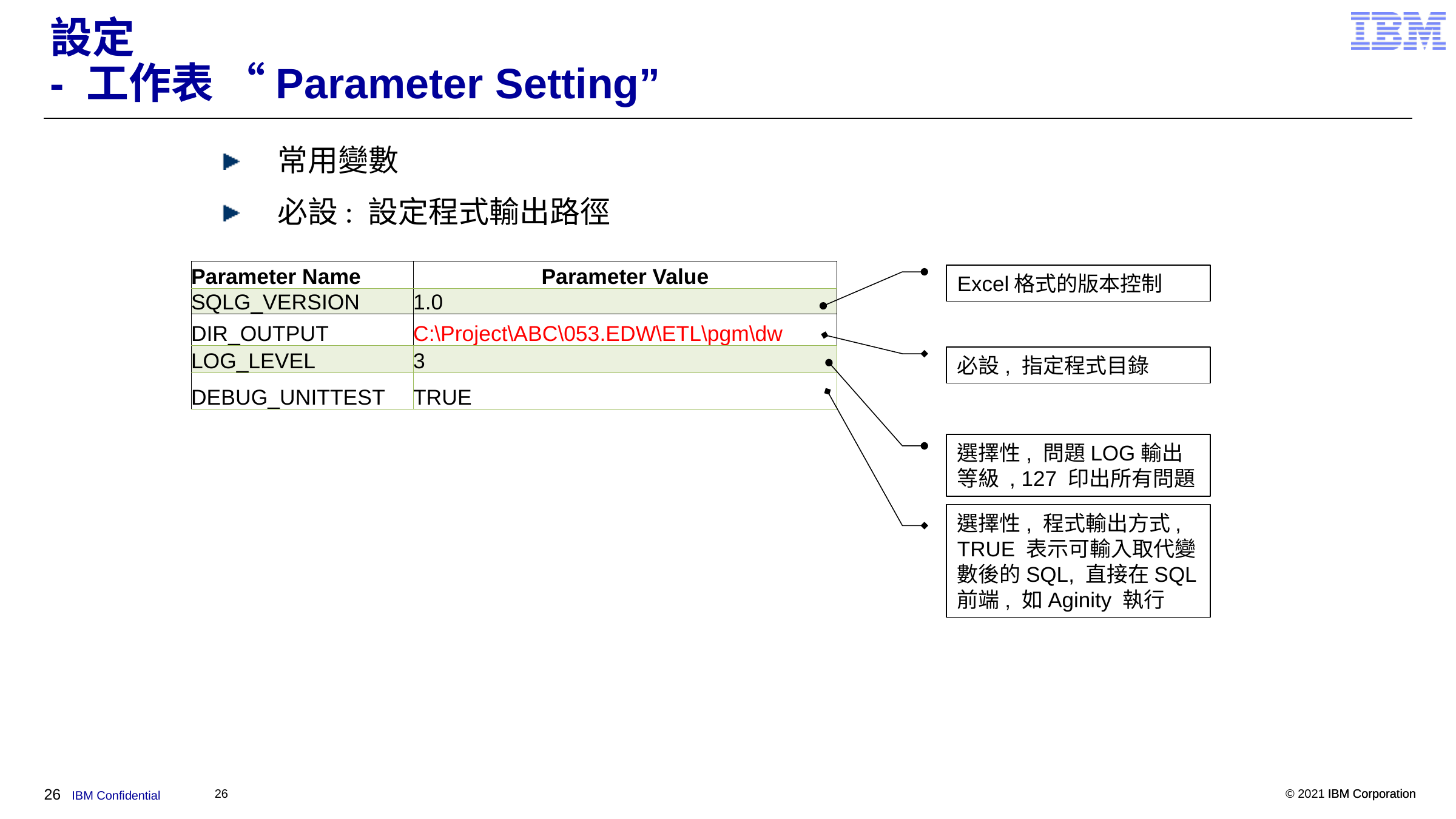

設定
- 工作表 “Parameter Setting”

常用變數
必設: 設定程式輸出路徑
| Parameter Name | Parameter Value |
| --- | --- |
| SQLG\_VERSION | 1.0 |
| DIR\_OUTPUT | C:\Project\ABC\053.EDW\ETL\pgm\dw |
| LOG\_LEVEL | 3 |
| DEBUG\_UNITTEST | TRUE |
Excel格式的版本控制
必設, 指定程式目錄

選擇性, 問題LOG輸出等級 , 127 印出所有問題
選擇性, 程式輸出方式, TRUE 表示可輸入取代變數後的SQL, 直接在SQL 前端, 如Aginity 執行
26